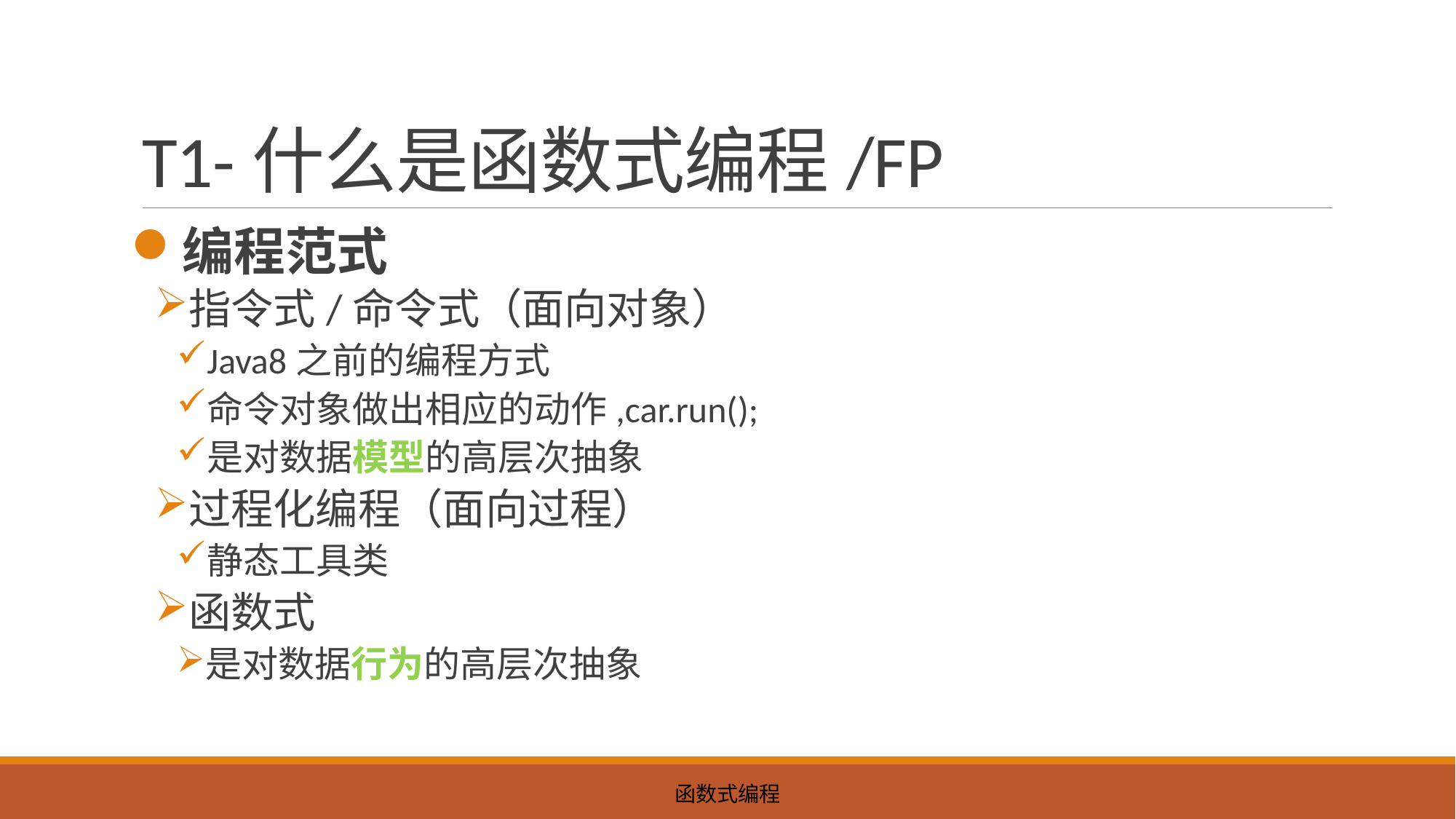

# T1-什么是函数式编程/FP
编程范式
指令式/命令式（面向对象）
Java8之前的编程方式
命令对象做出相应的动作,car.run();
是对数据模型的高层次抽象
过程化编程（面向过程）
静态工具类
函数式
是对数据行为的高层次抽象

函数式编程